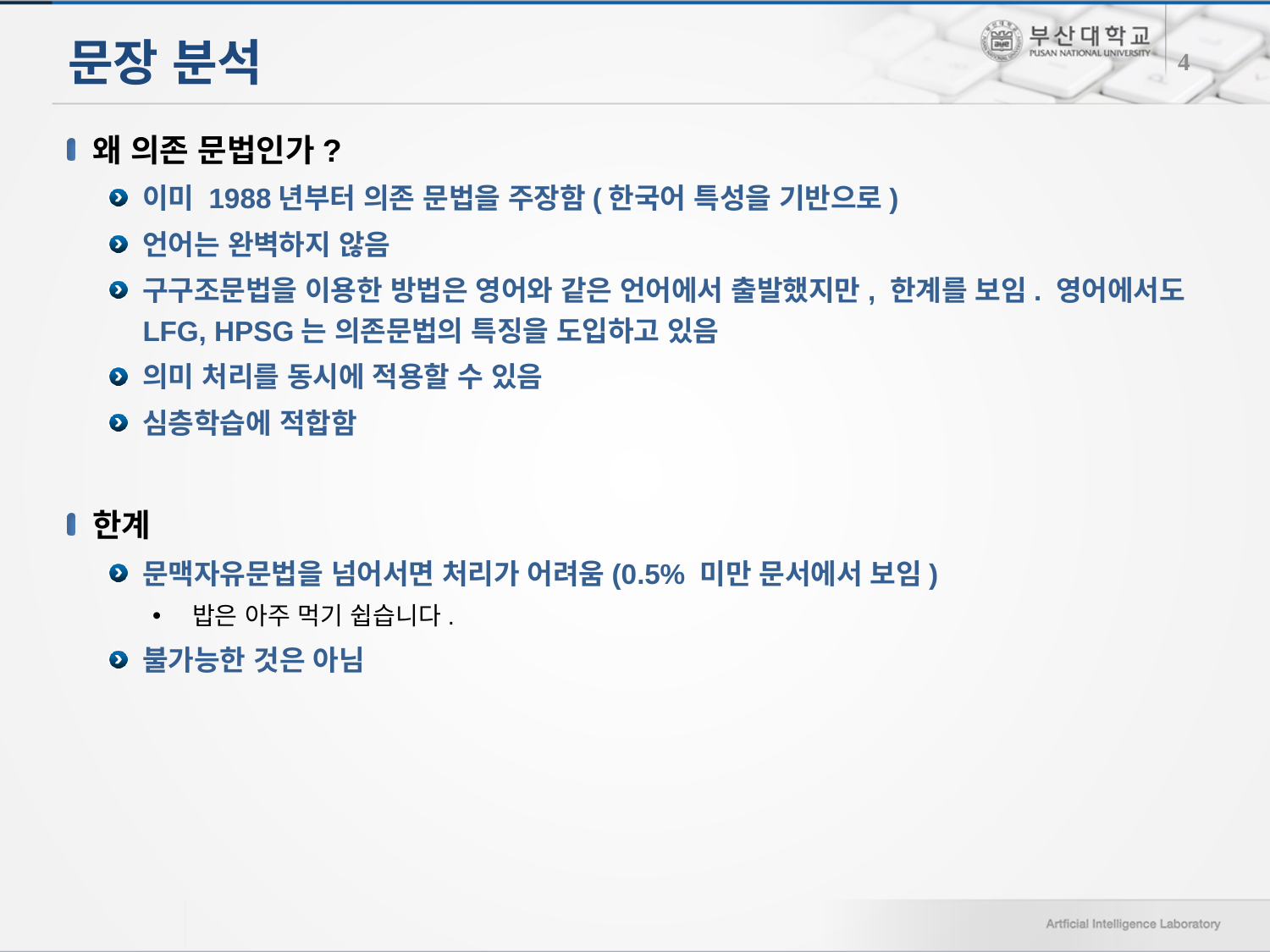

# 문장 분석
4
왜 의존 문법인가?
이미 1988년부터 의존 문법을 주장함(한국어 특성을 기반으로)
언어는 완벽하지 않음
구구조문법을 이용한 방법은 영어와 같은 언어에서 출발했지만, 한계를 보임. 영어에서도 LFG, HPSG는 의존문법의 특징을 도입하고 있음
의미 처리를 동시에 적용할 수 있음
심층학습에 적합함

한계
문맥자유문법을 넘어서면 처리가 어려움(0.5% 미만 문서에서 보임)
밥은 아주 먹기 쉽습니다.
불가능한 것은 아님